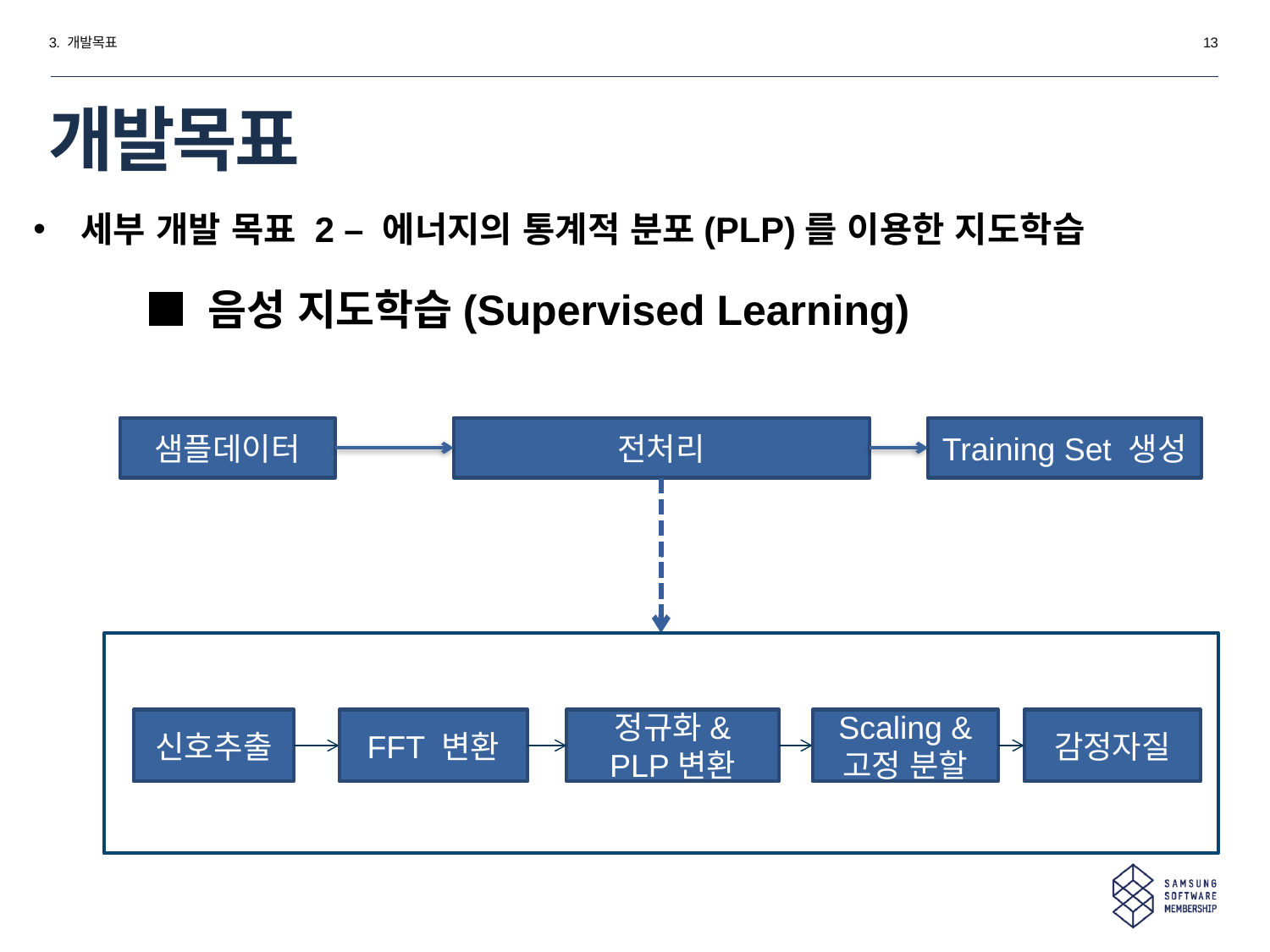

3. 개발목표
13
# 개발목표
세부 개발 목표 2 – 에너지의 통계적 분포(PLP)를 이용한 지도학습

■ 음성 지도학습(Supervised Learning)
샘플데이터
전처리
Training Set 생성

신호추출
FFT 변환
정규화&
PLP변환
Scaling &
고정 분할
감정자질